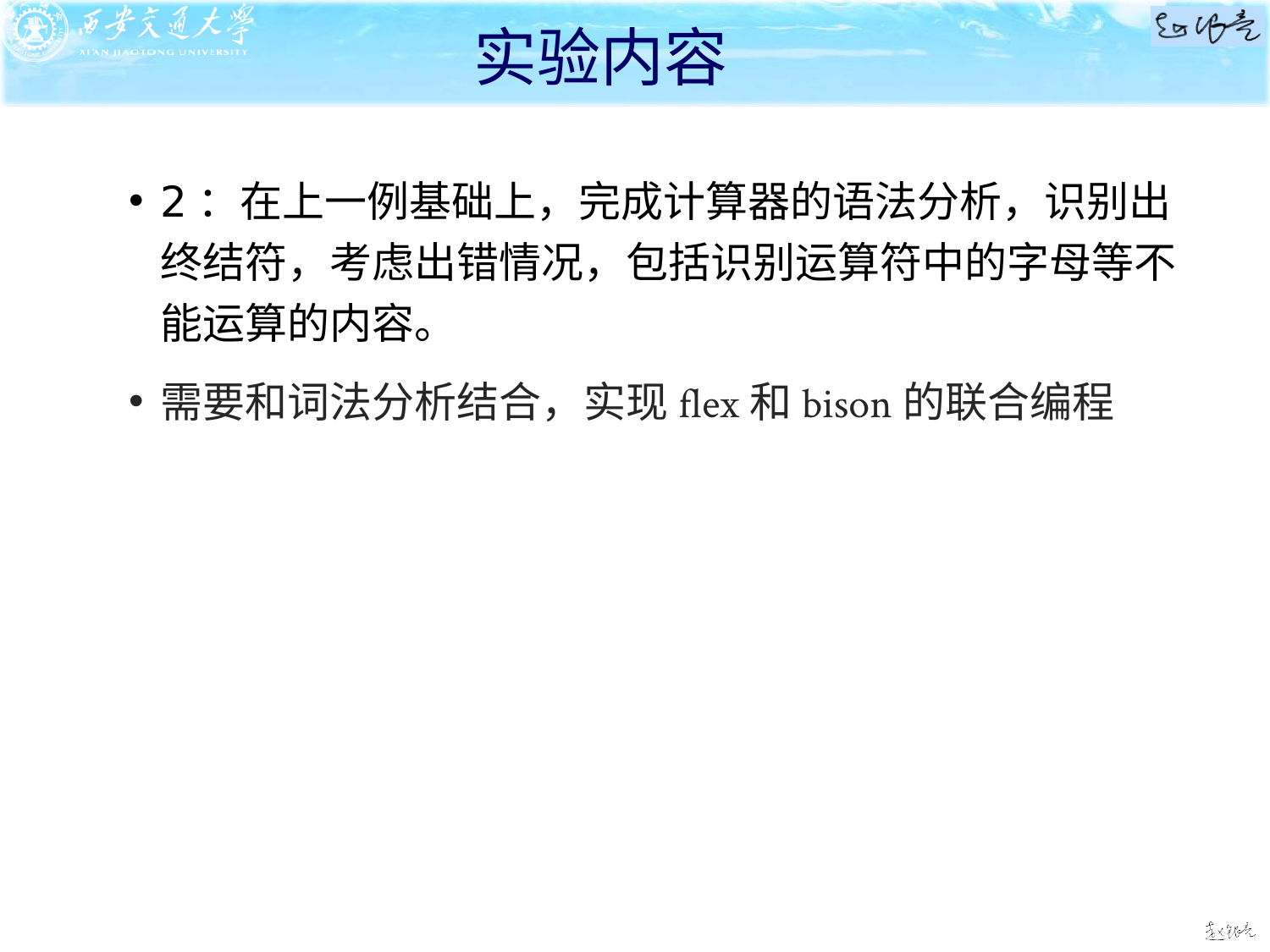

# 实验内容
2：在上一例基础上，完成计算器的语法分析，识别出终结符，考虑出错情况，包括识别运算符中的字母等不能运算的内容。
需要和词法分析结合，实现flex和bison的联合编程